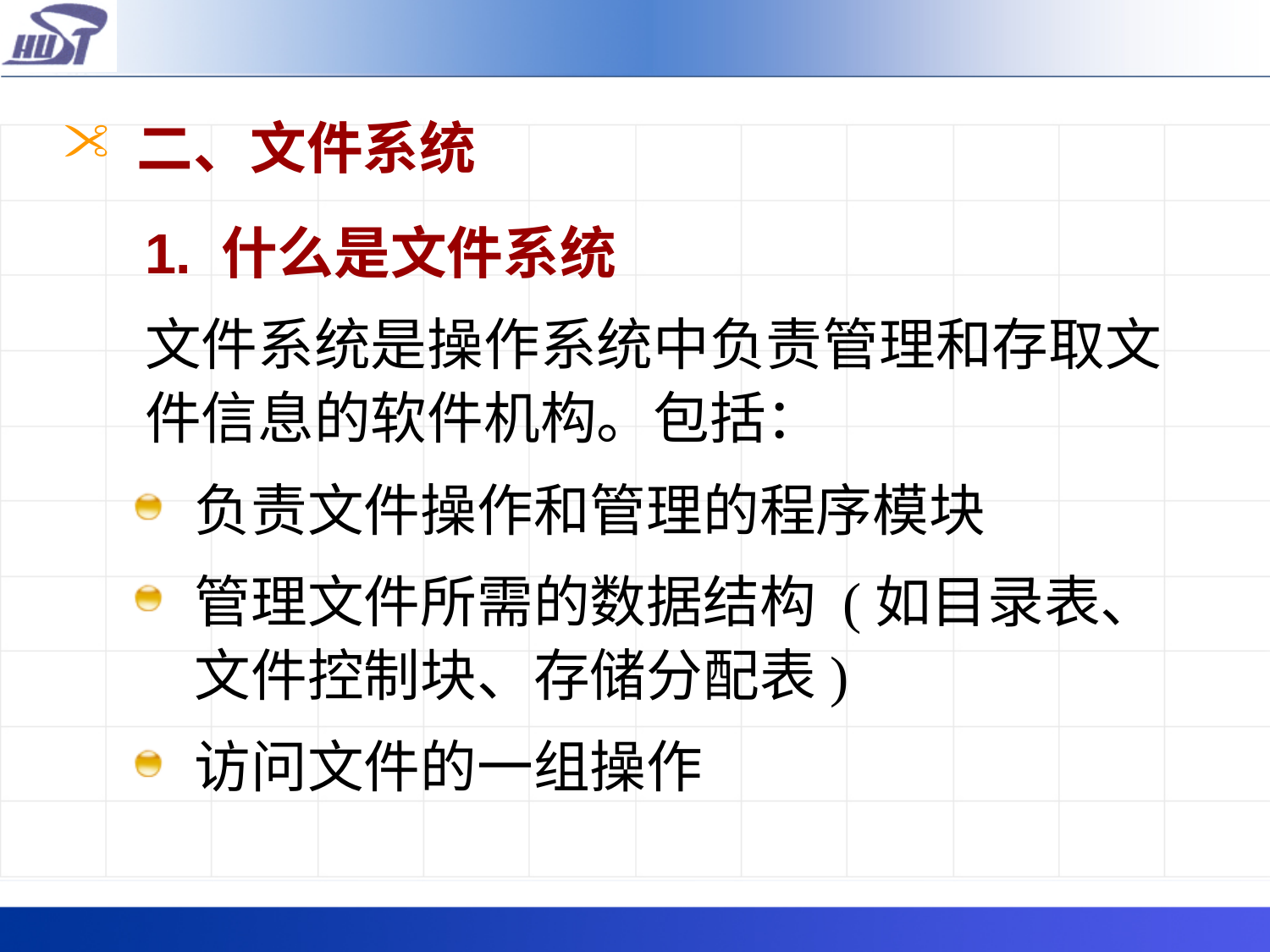

# 二、文件系统
	1. 什么是文件系统
  	文件系统是操作系统中负责管理和存取文件信息的软件机构。包括：
负责文件操作和管理的程序模块
管理文件所需的数据结构 (如目录表、文件控制块、存储分配表)
访问文件的一组操作